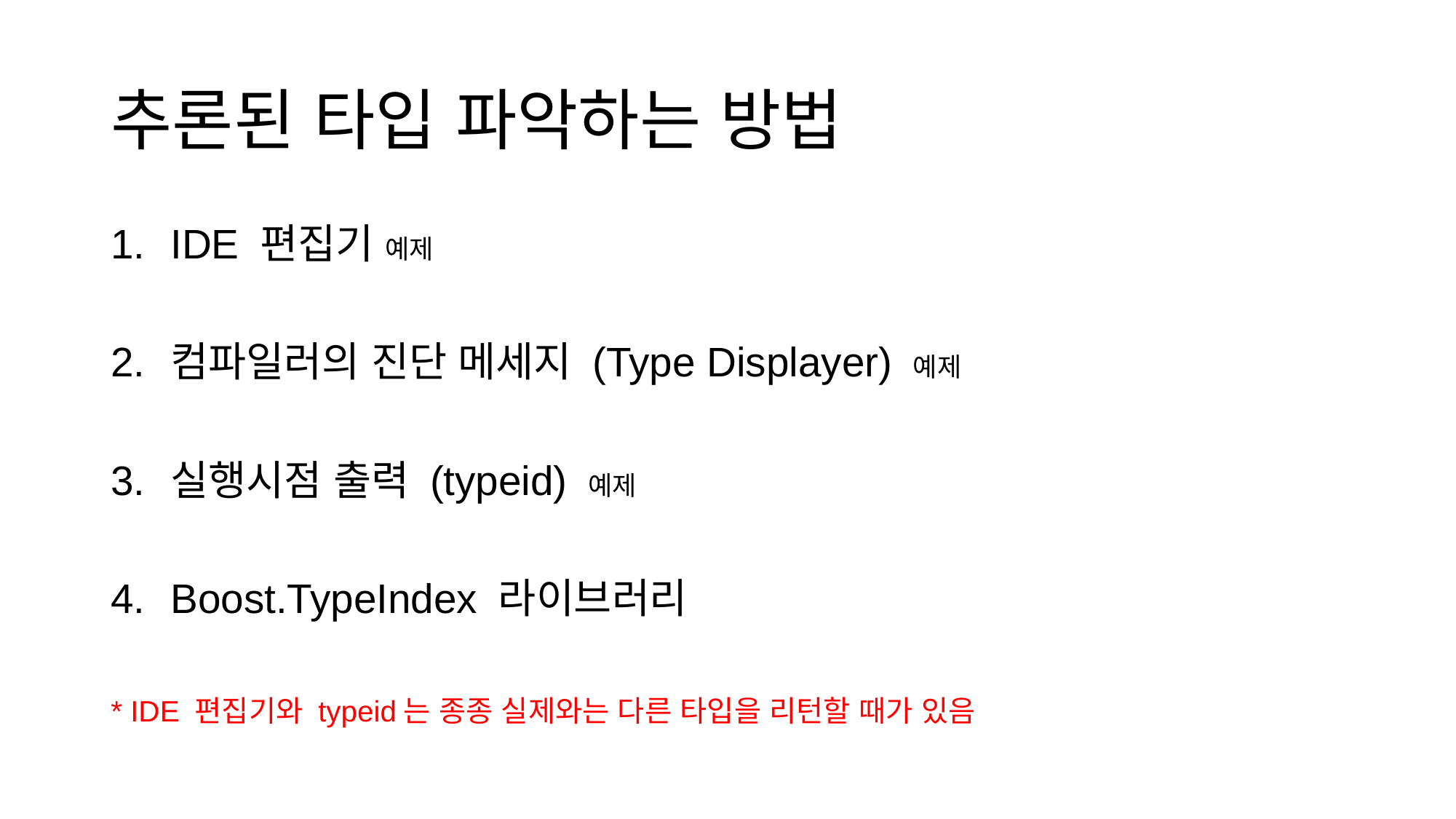

# 추론된 타입 파악하는 방법
IDE 편집기 예제

컴파일러의 진단 메세지 (Type Displayer) 예제

실행시점 출력 (typeid) 예제

Boost.TypeIndex 라이브러리

* IDE 편집기와 typeid는 종종 실제와는 다른 타입을 리턴할 때가 있음